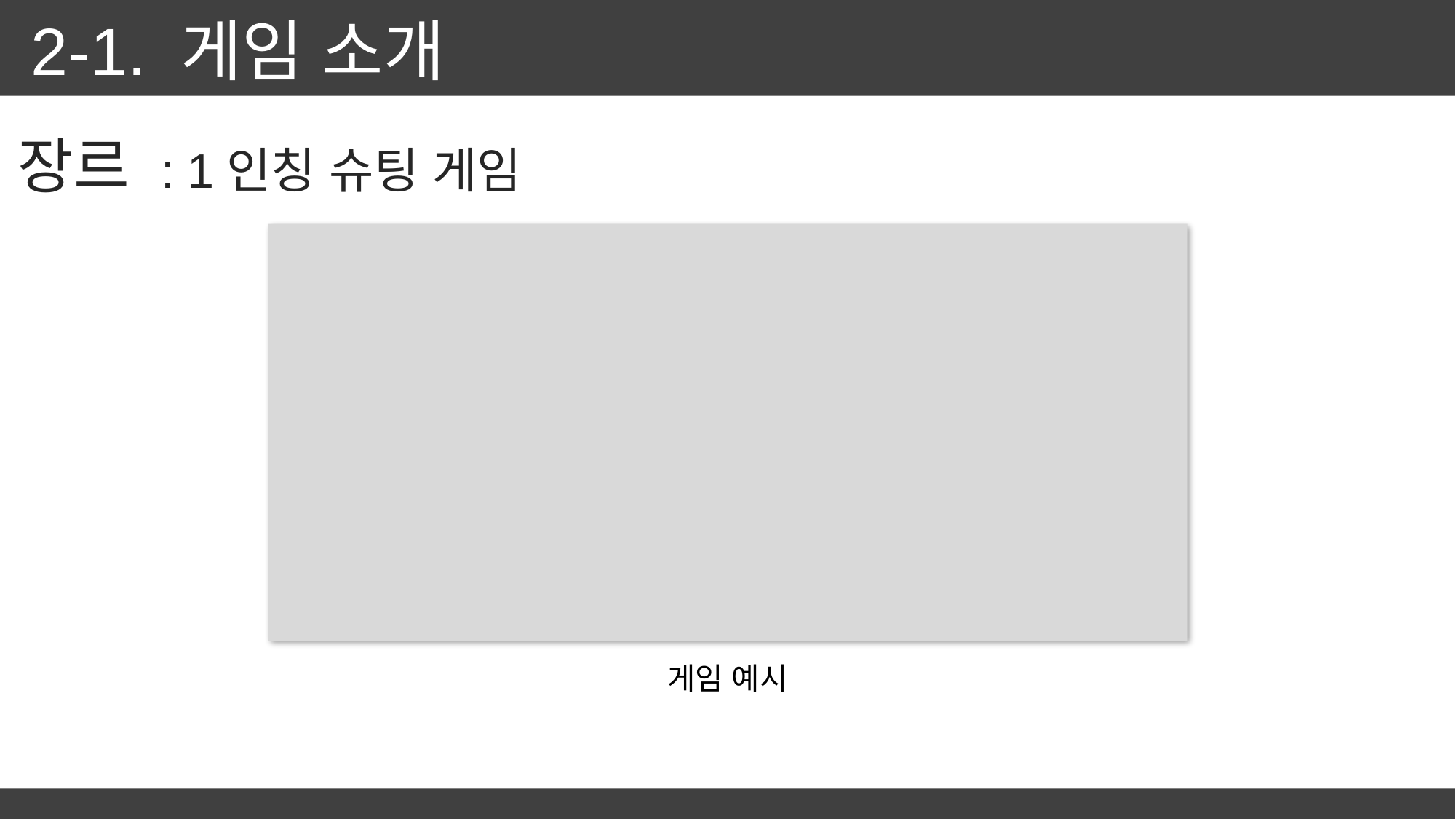

2-1. 게임 소개
장르 : 1인칭 슈팅 게임

게임 예시